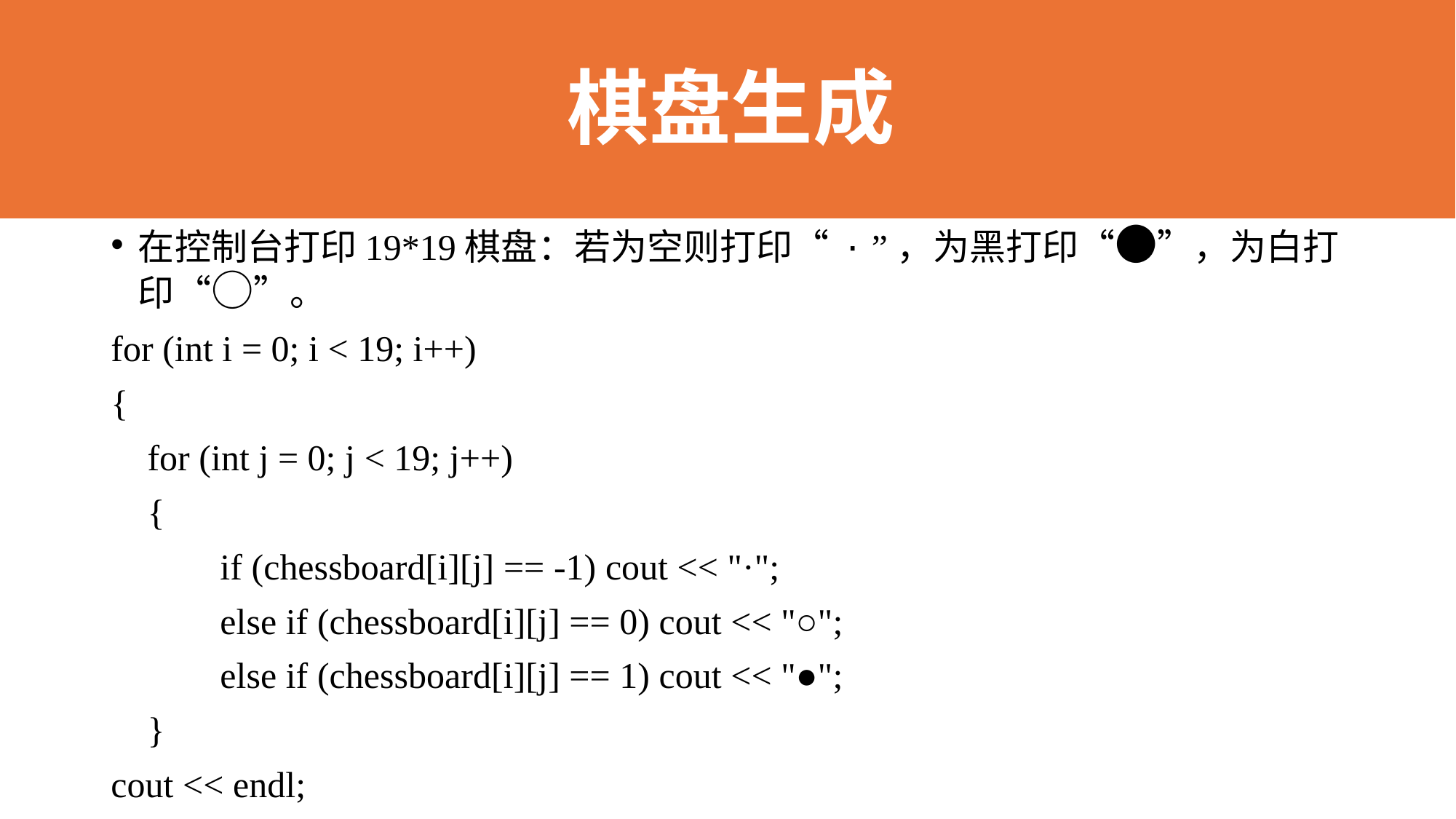

棋盘生成
#
在控制台打印19*19棋盘：若为空则打印“ · ”，为黑打印“●”，为白打印“○”。
for (int i = 0; i < 19; i++)
{
    for (int j = 0; j < 19; j++)
    {
	if (chessboard[i][j] == -1) cout << "·";
	else if (chessboard[i][j] == 0) cout << "○";
	else if (chessboard[i][j] == 1) cout << "●";
    }
cout << endl;
}